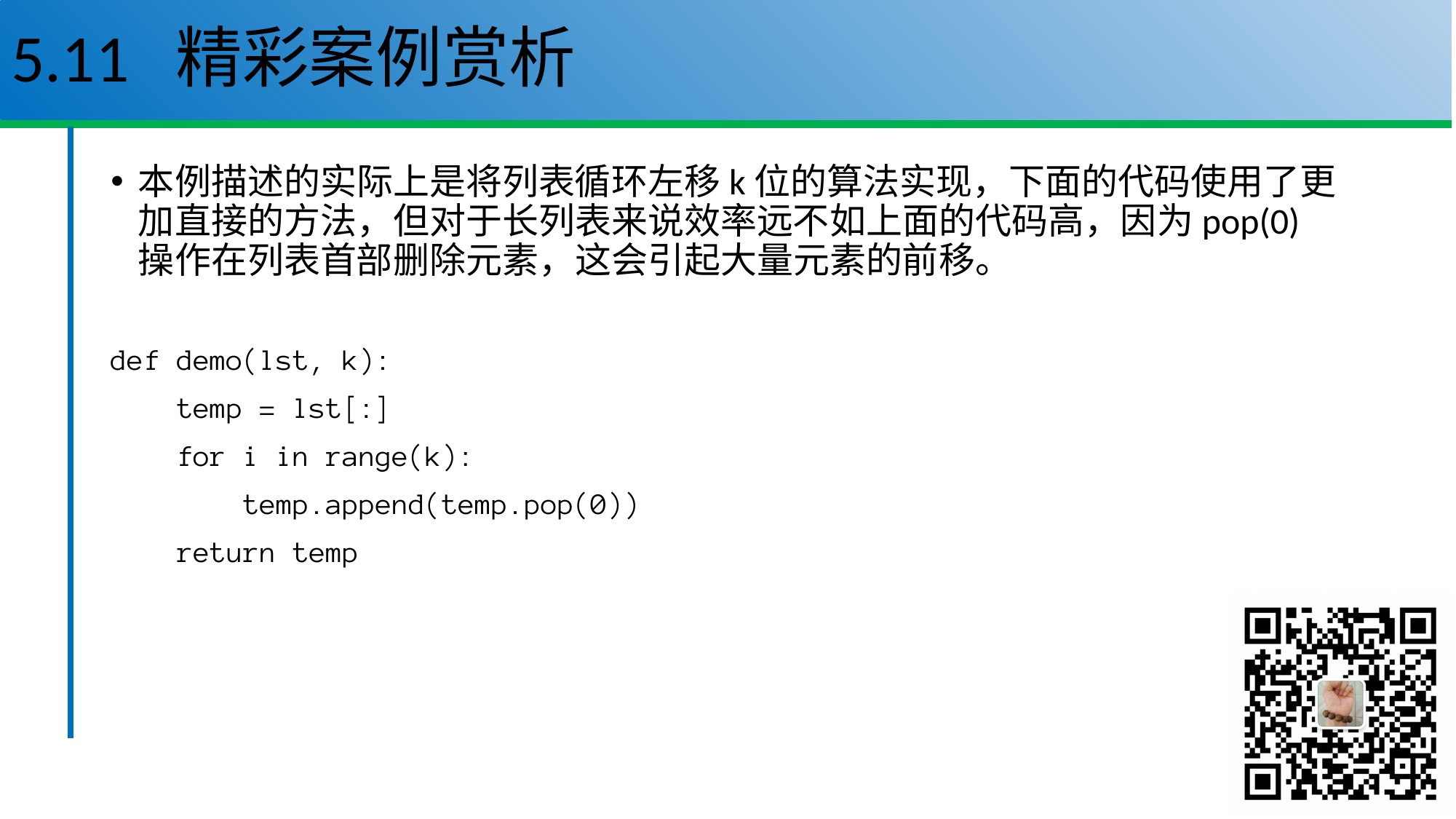

# 5.11  精彩案例赏析
本例描述的实际上是将列表循环左移k位的算法实现，下面的代码使用了更加直接的方法，但对于长列表来说效率远不如上面的代码高，因为pop(0)操作在列表首部删除元素，这会引起大量元素的前移。

def demo(lst, k):
    temp = lst[:]
    for i in range(k):
        temp.append(temp.pop(0))
    return temp
87